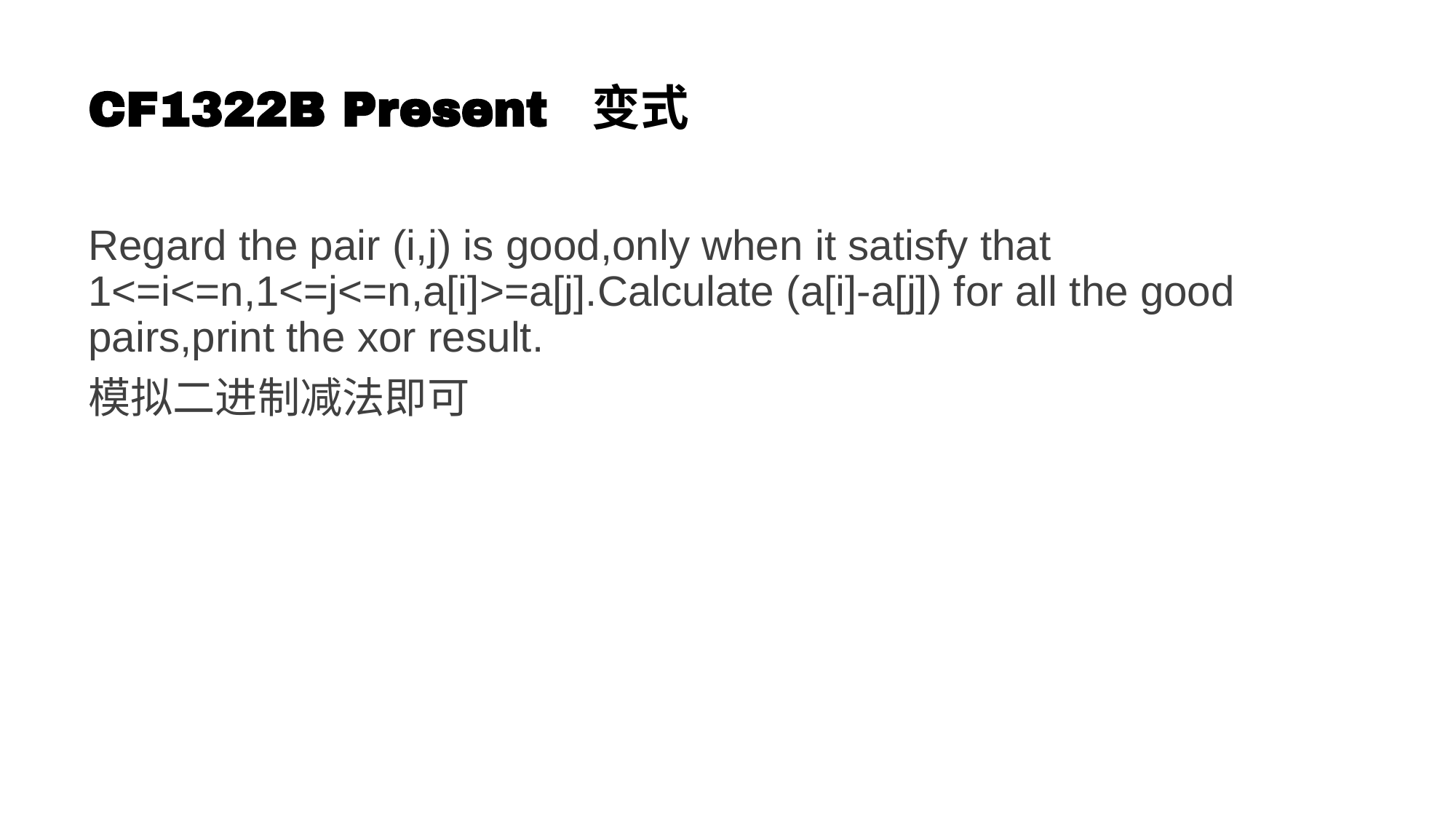

# CF1322B Present  变式
Regard the pair (i,j) is good,only when it satisfy that 1<=i<=n,1<=j<=n,a[i]>=a[j].Calculate (a[i]-a[j]) for all the good pairs,print the xor result.
模拟二进制减法即可